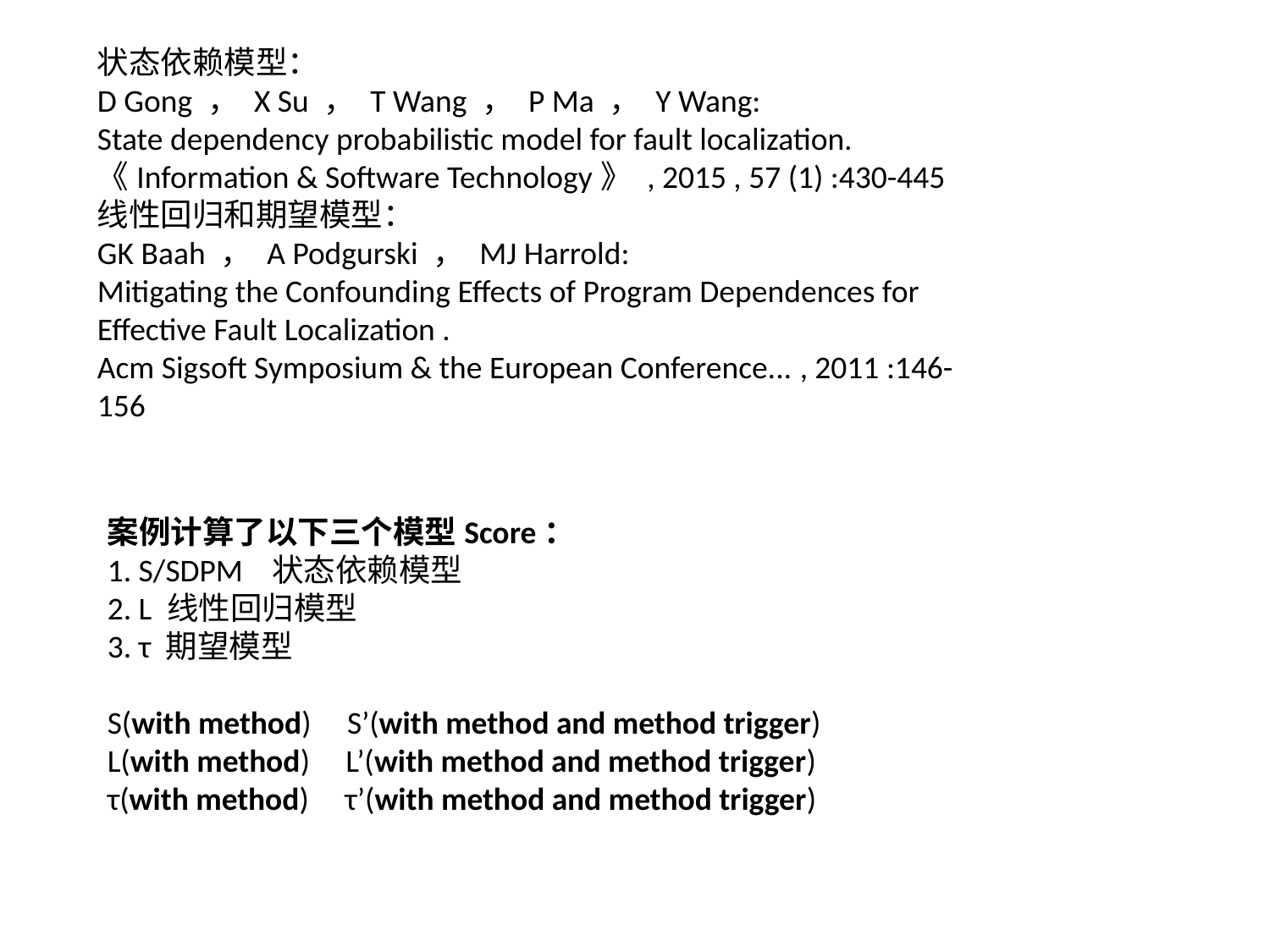

状态依赖模型：
D Gong ， X Su ， T Wang ， P Ma ， Y Wang:
State dependency probabilistic model for fault localization.
《Information & Software Technology》 , 2015 , 57 (1) :430-445
线性回归和期望模型：
GK Baah ， A Podgurski ， MJ Harrold:
Mitigating the Confounding Effects of Program Dependences for Effective Fault Localization .
Acm Sigsoft Symposium & the European Conference... , 2011 :146-156
案例计算了以下三个模型Score：
1. S/SDPM   状态依赖模型
2. L 线性回归模型
3. τ 期望模型

S(with method)     S’(with method and method trigger)
L(with method)     L’(with method and method trigger)
τ(with method)     τ’(with method and method trigger)